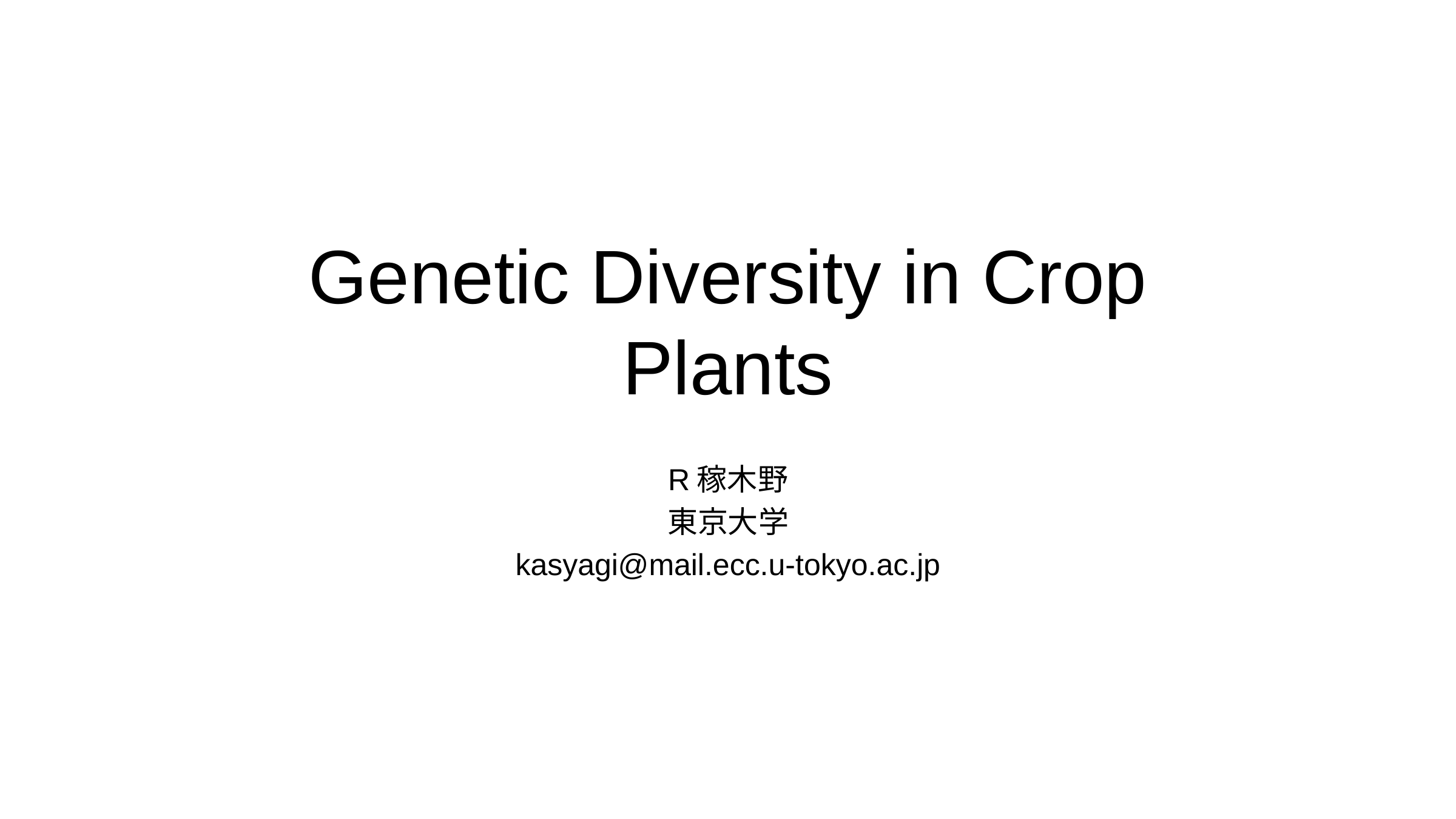

# Genetic Diversity in Crop Plants
R稼木野
東京大学
kasyagi@mail.ecc.u-tokyo.ac.jp